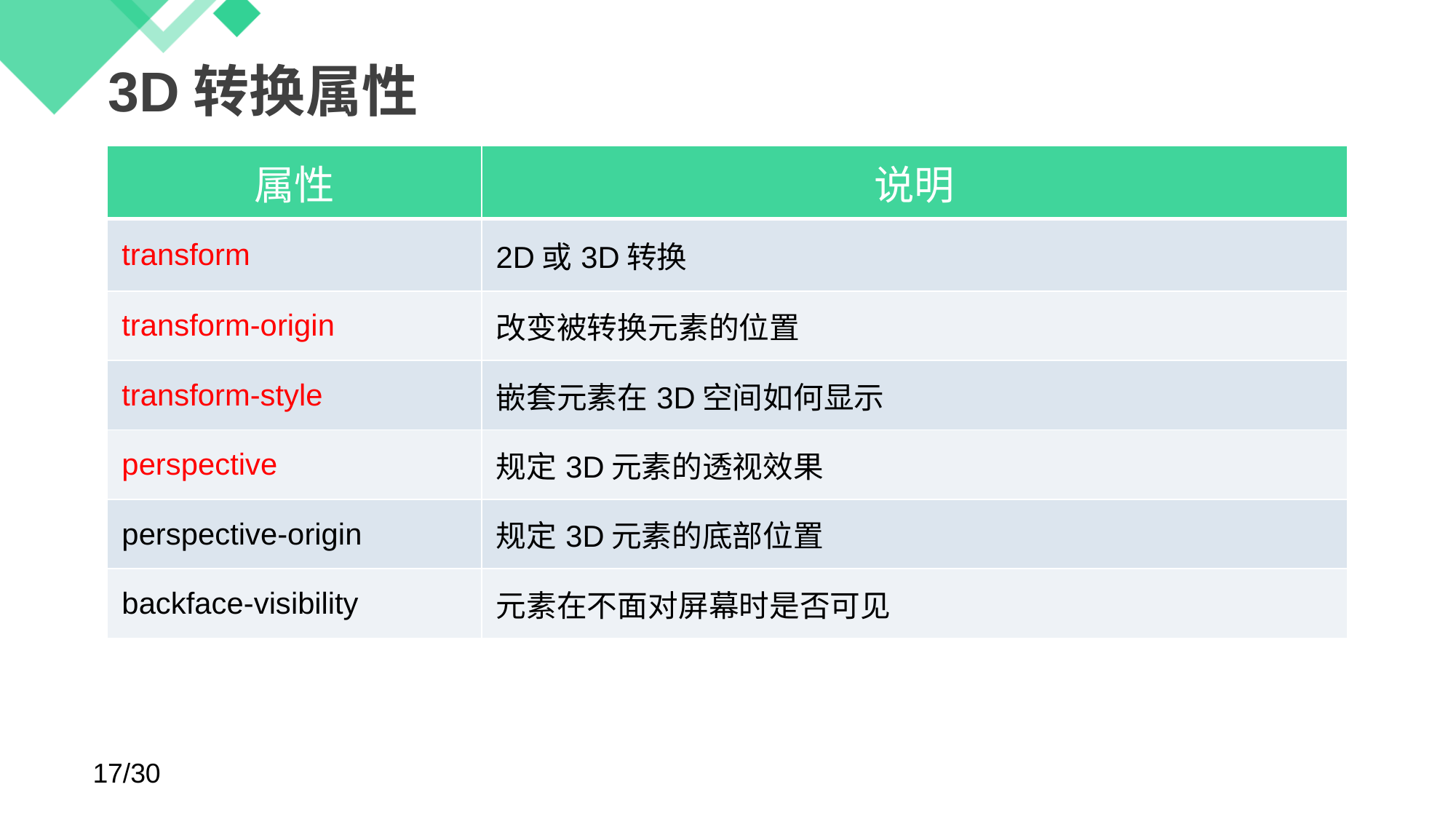

# 3D转换属性
| 属性 | 说明 |
| --- | --- |
| transform | 2D或3D转换 |
| transform-origin | 改变被转换元素的位置 |
| transform-style | 嵌套元素在3D空间如何显示 |
| perspective | 规定3D元素的透视效果 |
| perspective-origin | 规定3D元素的底部位置 |
| backface-visibility | 元素在不面对屏幕时是否可见 |